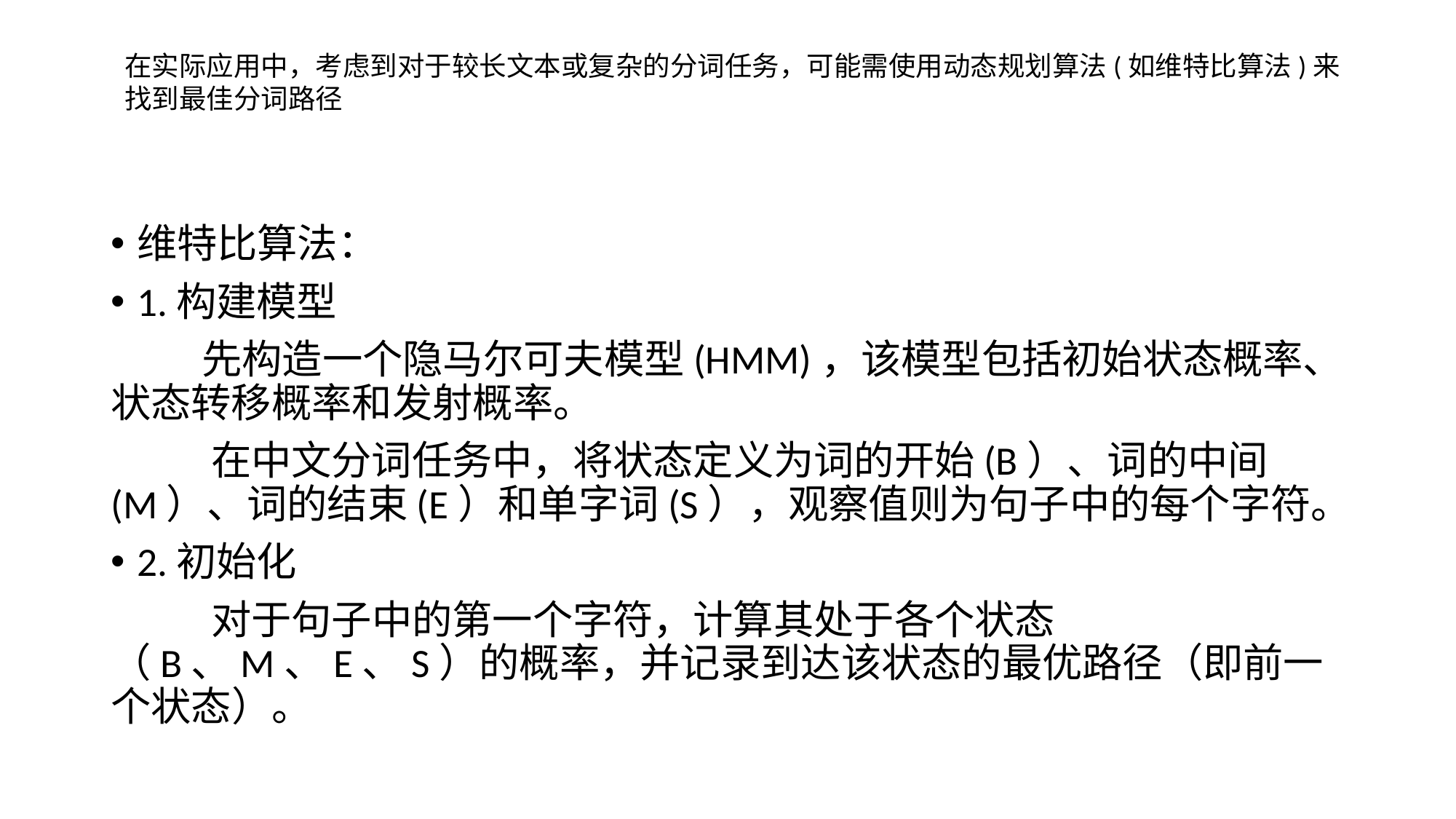

在实际应用中，考虑到对于较长文本或复杂的分词任务，可能需使用动态规划算法(如维特比算法)来找到最佳分词路径
维特比算法：
1.构建模型
         先构造一个隐马尔可夫模型(HMM)，该模型包括初始状态概率、状态转移概率和发射概率。
          在中文分词任务中，将状态定义为词的开始(B）、词的中间(M）、词的结束(E）和单字词(S），观察值则为句子中的每个字符。
2.初始化
          对于句子中的第一个字符，计算其处于各个状态（B、M、E、S）的概率，并记录到达该状态的最优路径（即前一个状态）。